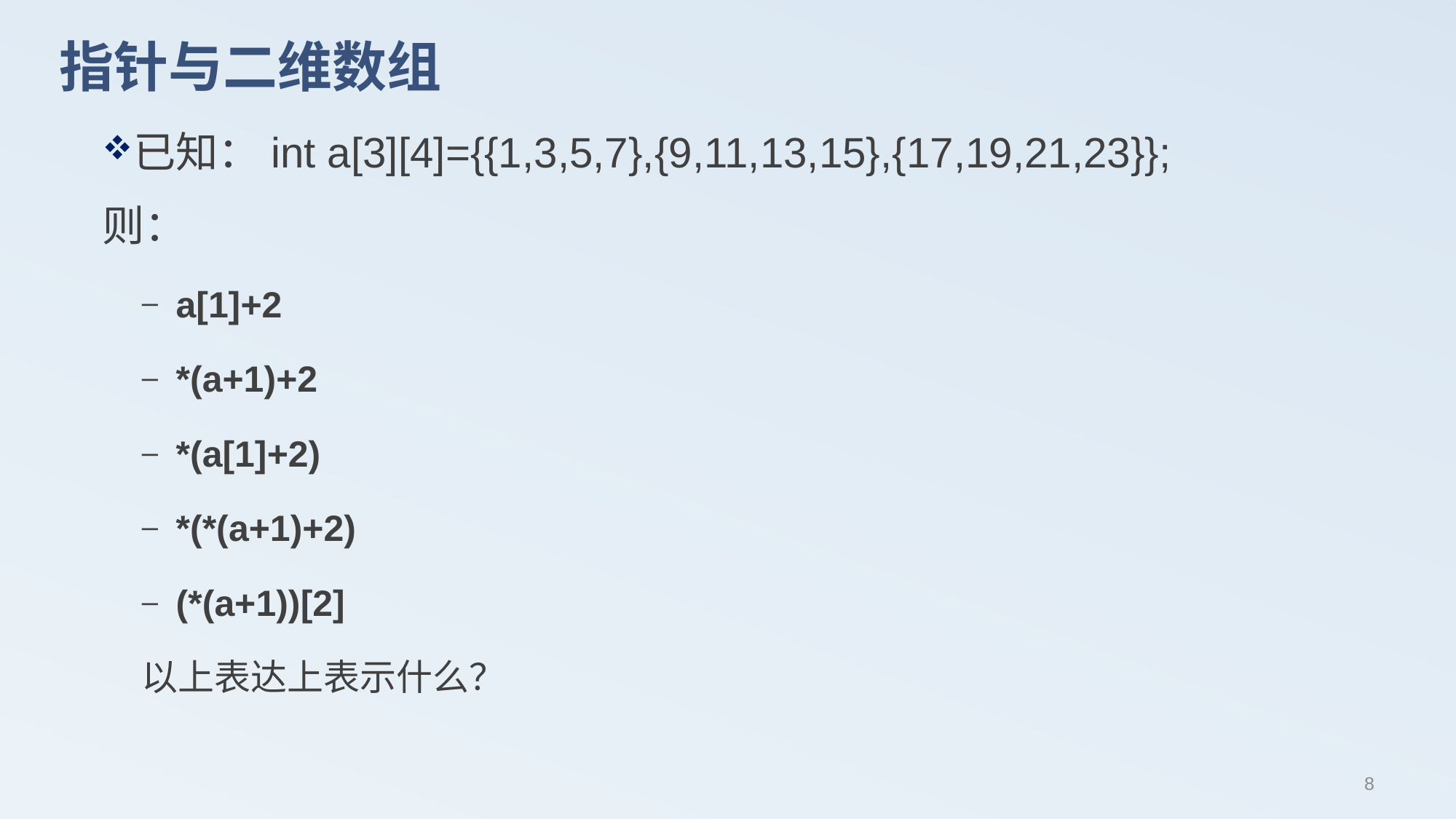

# 指针与二维数组
已知：int a[3][4]={{1,3,5,7},{9,11,13,15},{17,19,21,23}};
则：
a[1]+2
*(a+1)+2
*(a[1]+2)
*(*(a+1)+2)
(*(a+1))[2]
以上表达上表示什么？